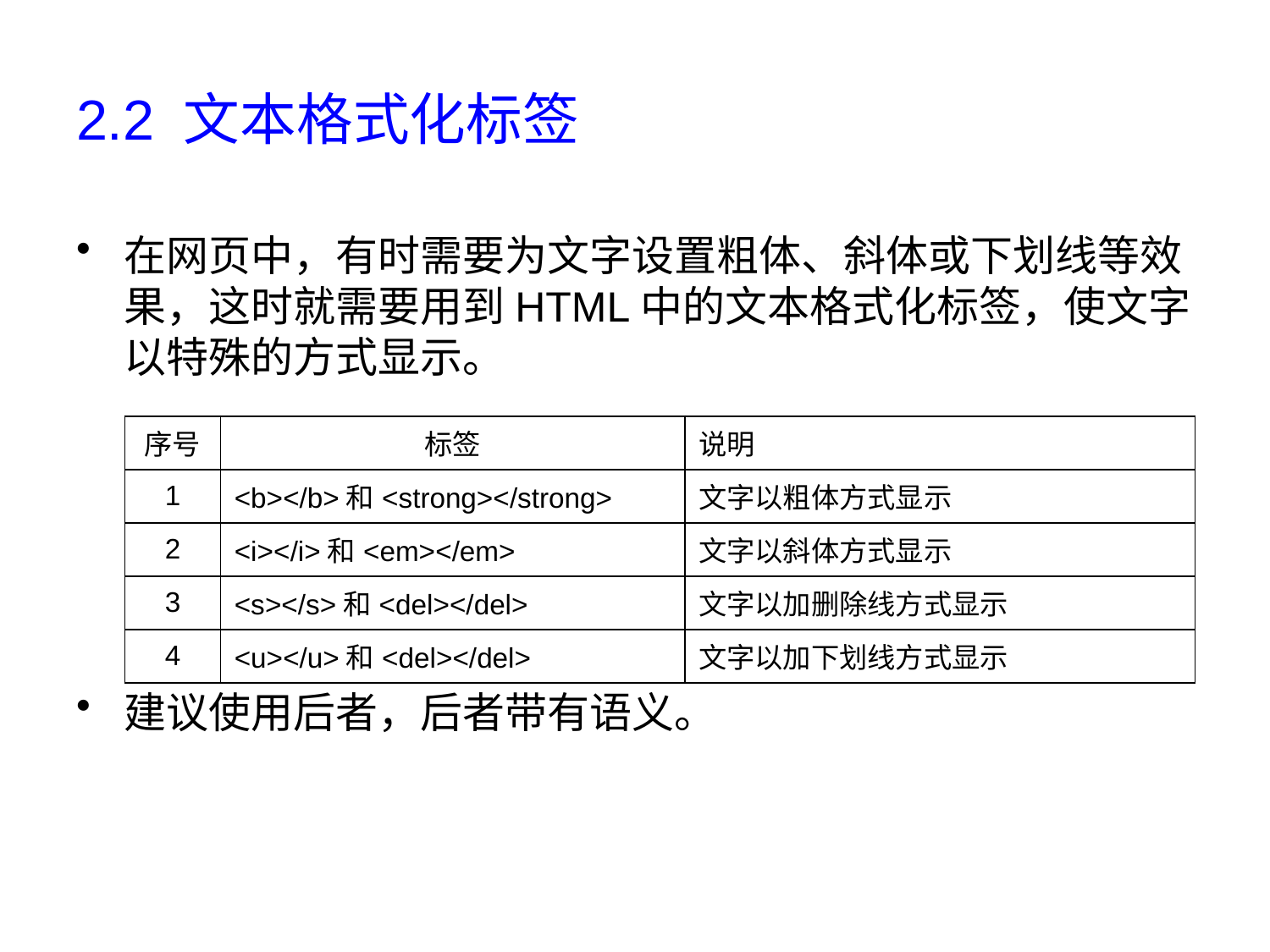

# 2.2 文本格式化标签
在网页中，有时需要为文字设置粗体、斜体或下划线等效果，这时就需要用到HTML中的文本格式化标签，使文字以特殊的方式显示。

建议使用后者，后者带有语义。
| 序号 | 标签 | 说明 |
| --- | --- | --- |
| 1 | <b></b>和<strong></strong> | 文字以粗体方式显示 |
| 2 | <i></i>和<em></em> | 文字以斜体方式显示 |
| 3 | <s></s>和<del></del> | 文字以加删除线方式显示 |
| 4 | <u></u>和<del></del> | 文字以加下划线方式显示 |